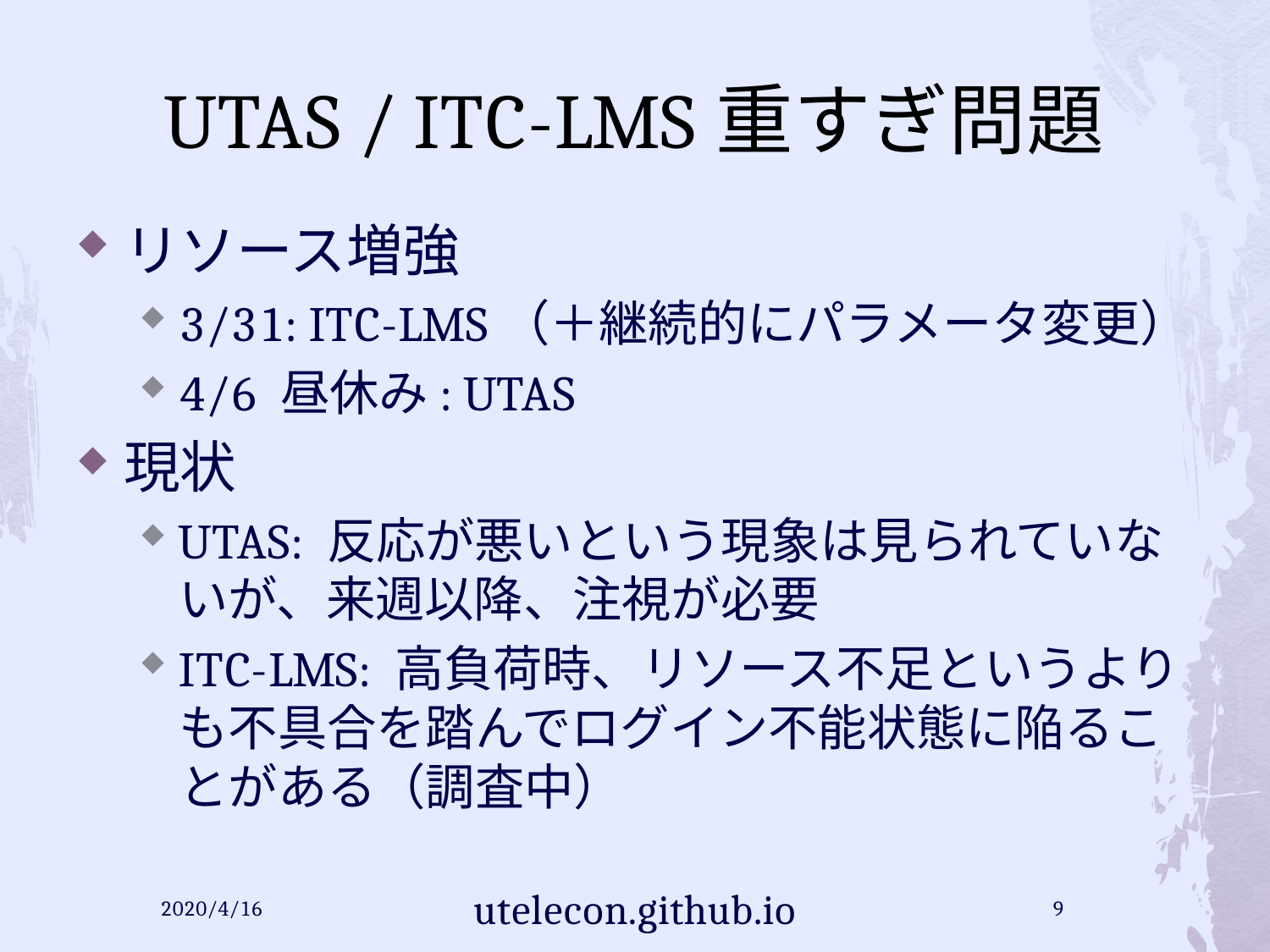

# UTAS / ITC-LMS重すぎ問題
リソース増強
3/31: ITC-LMS（＋継続的にパラメータ変更）
4/6 昼休み: UTAS
現状
UTAS: 反応が悪いという現象は見られていないが、来週以降、注視が必要
ITC-LMS: 高負荷時、リソース不足というよりも不具合を踏んでログイン不能状態に陥ることがある（調査中）
2020/4/16
utelecon.github.io
9